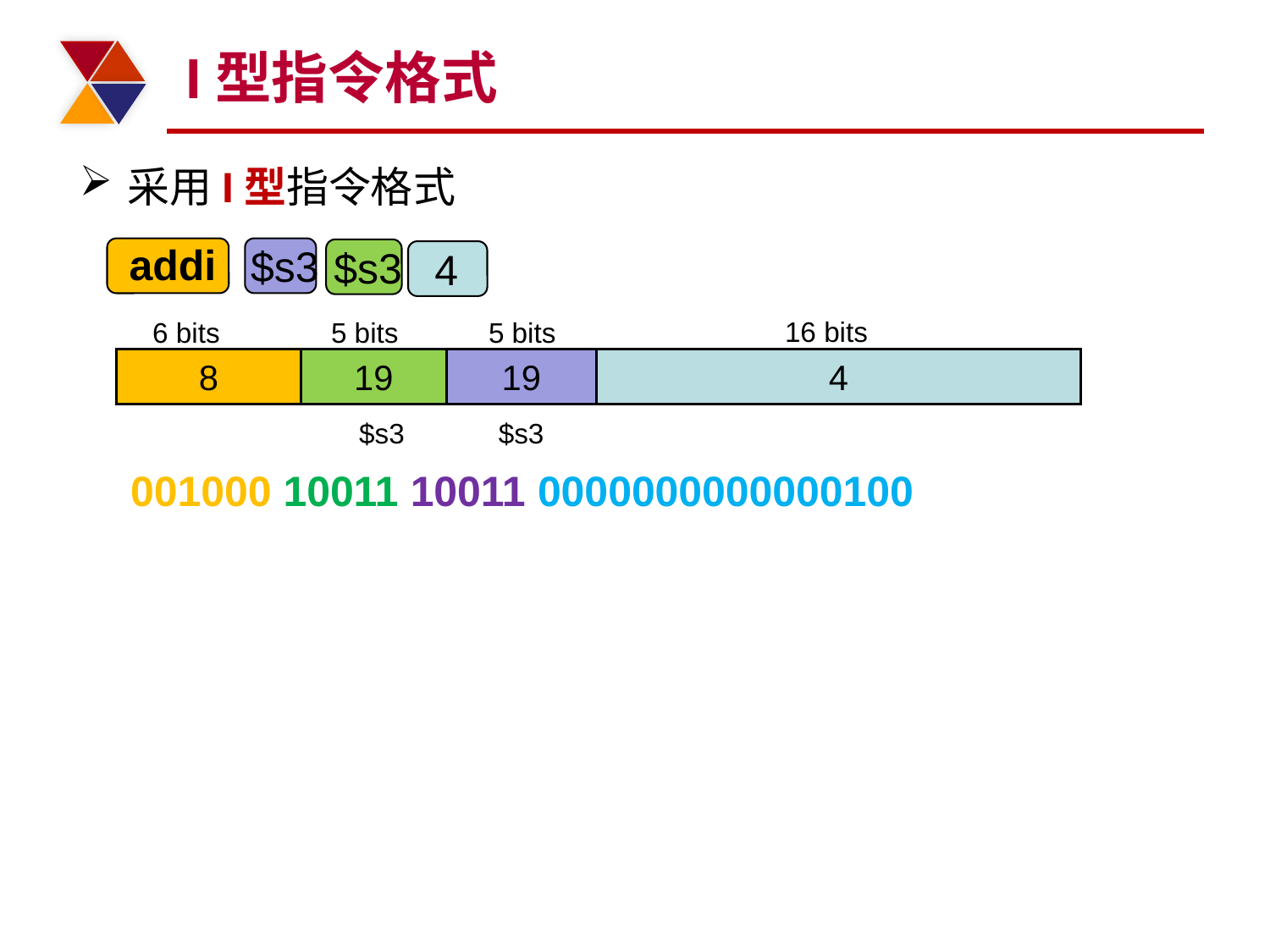

# I型指令格式
采用I型指令格式

addi
$s3
$s3
4

16 bits
6 bits
5 bits
5 bits
8
19
19
4
$s3
$s3
001000 10011 10011 0000000000000100